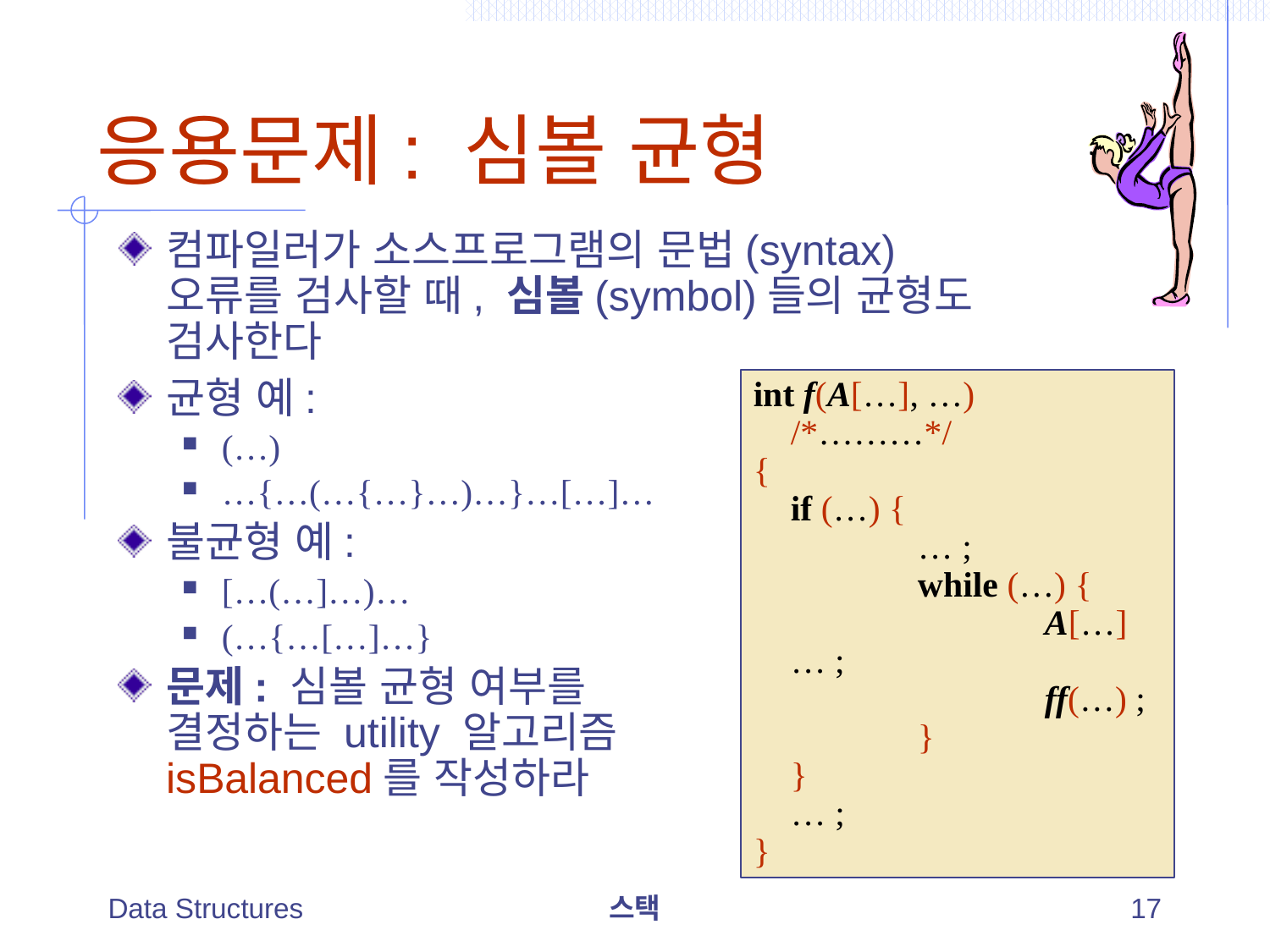

# 응용문제: 심볼 균형
컴파일러가 소스프로그램의 문법(syntax) 오류를 검사할 때, 심볼(symbol)들의 균형도 검사한다
균형 예:
(…)
…{…(…{…}…)…}…[…]…
불균형 예:
[…(…]…)…
(…{…[…]…}
문제: 심볼 균형 여부를 결정하는 utility 알고리즘 isBalanced를 작성하라
int f(A[…], …)
	/*………*/
{
	if (…) {
		… ;
		while (…) {
			A[…]… ;
			ff(…) ;
		}
	}
	… ;
}
Data Structures
스택
17